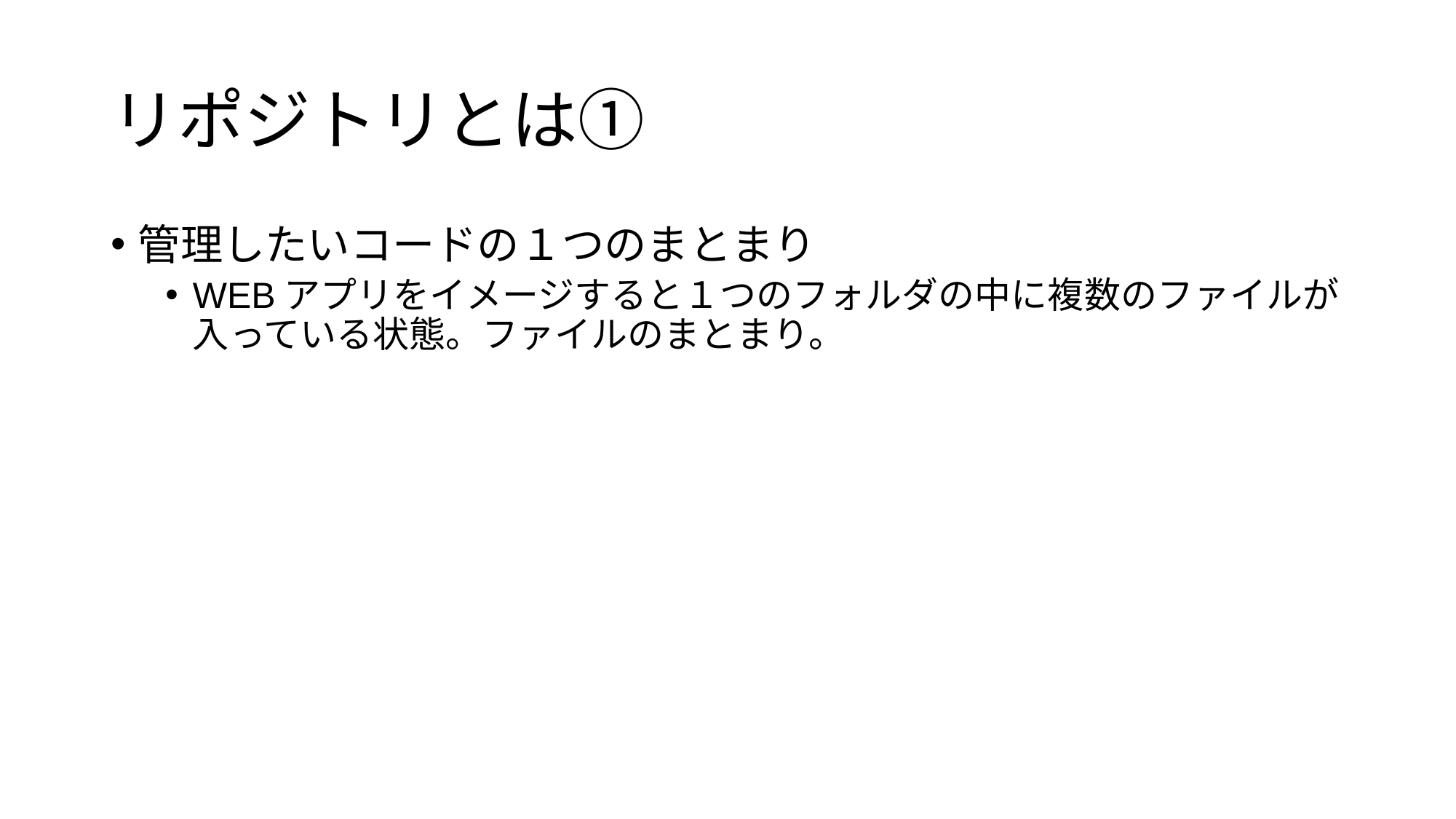

# リポジトリとは①
管理したいコードの１つのまとまり
WEBアプリをイメージすると１つのフォルダの中に複数のファイルが入っている状態。ファイルのまとまり。